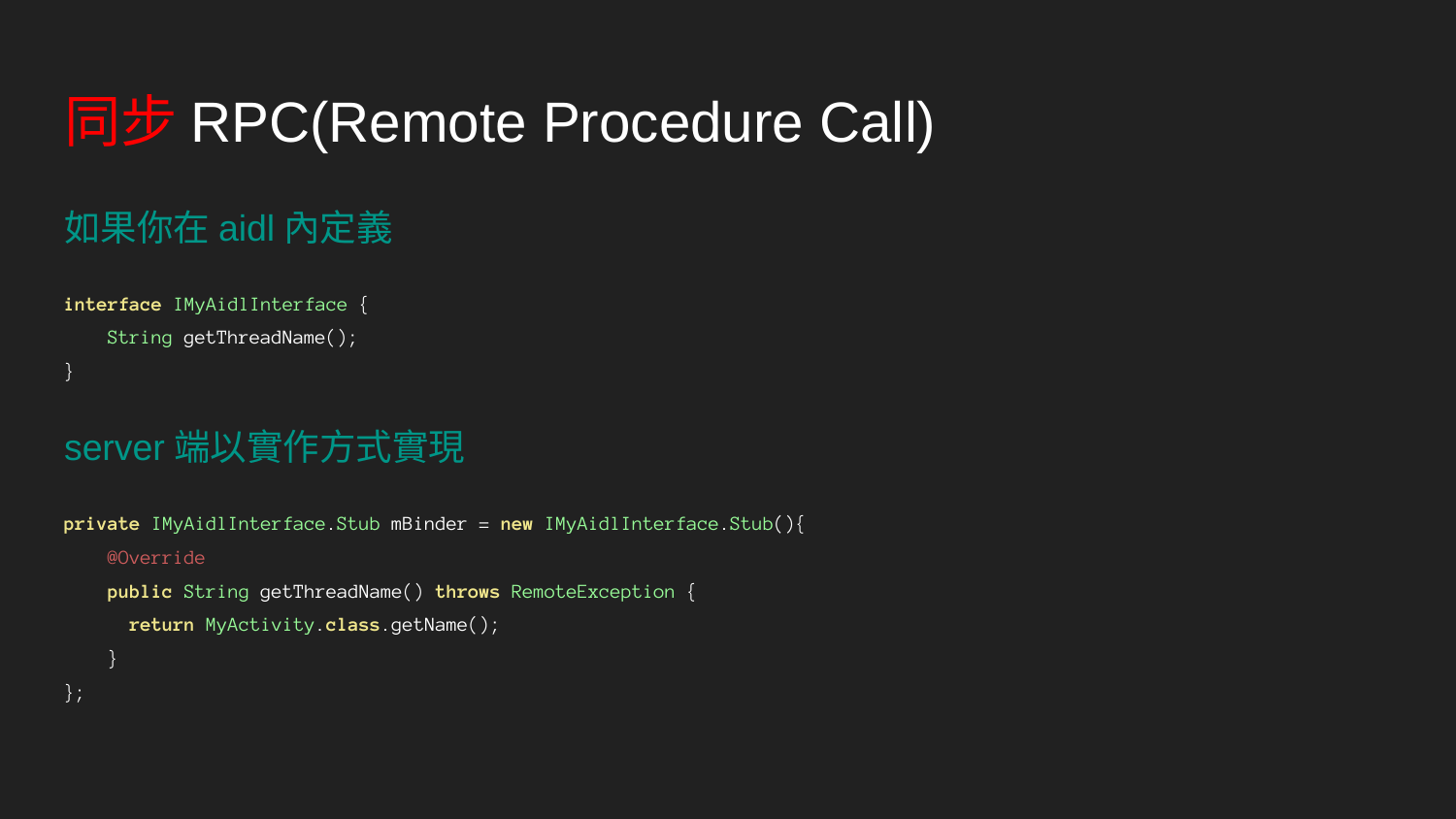

# 同步RPC(Remote Procedure Call)
如果你在aidl內定義
interface IMyAidlInterface {
    String getThreadName();
}

server端以實作方式實現
private IMyAidlInterface.Stub mBinder = new IMyAidlInterface.Stub(){
    @Override
    public String getThreadName() throws RemoteException {
      return MyActivity.class.getName();
    }
};